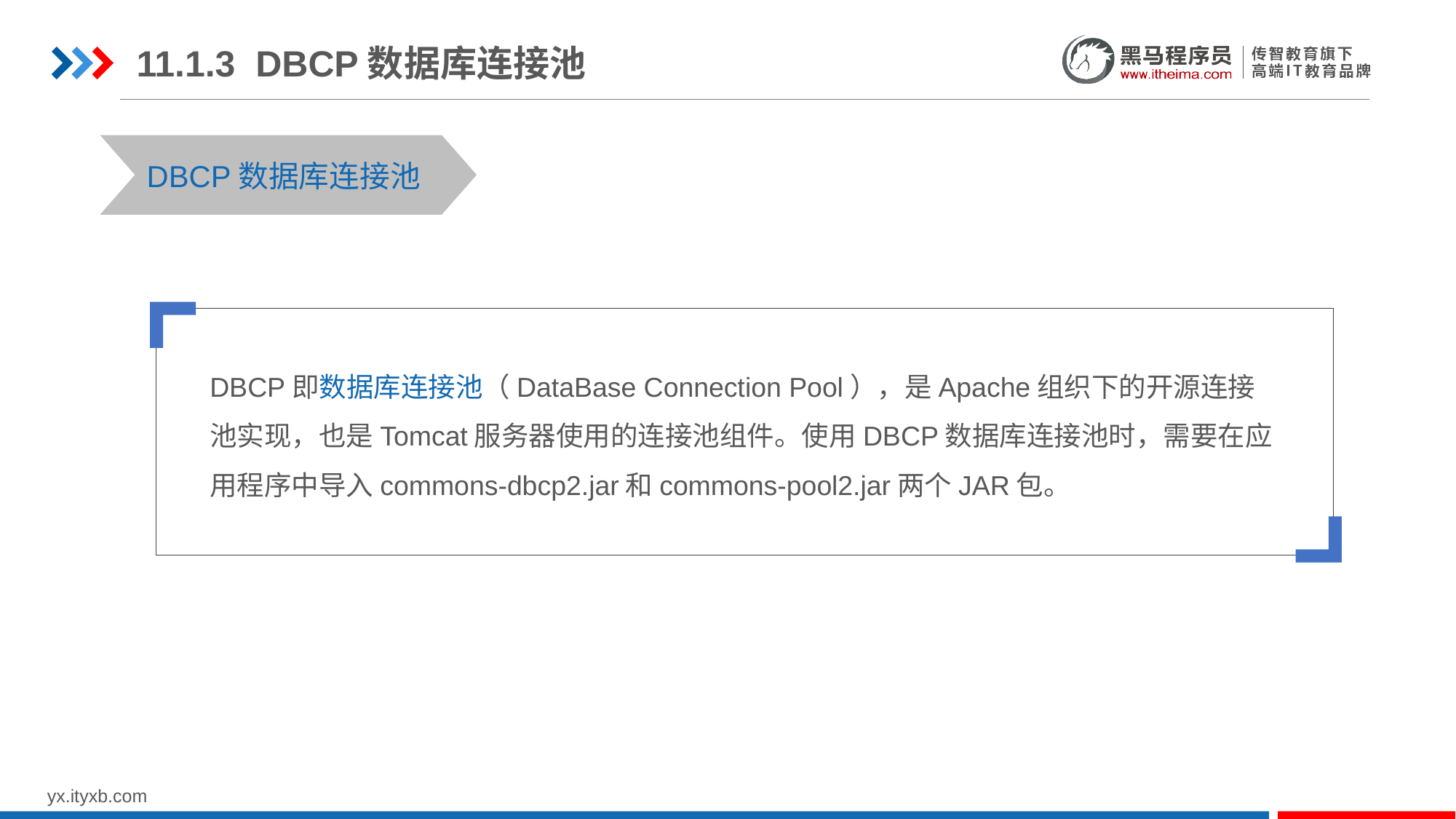

11.1.3  DBCP数据库连接池

STEP  01
STEP  03
DBCP数据库连接池

DBCP即数据库连接池（DataBase Connection Pool），是Apache组织下的开源连接池实现，也是Tomcat服务器使用的连接池组件。使用DBCP数据库连接池时，需要在应用程序中导入commons-dbcp2.jar和commons-pool2.jar两个JAR包。